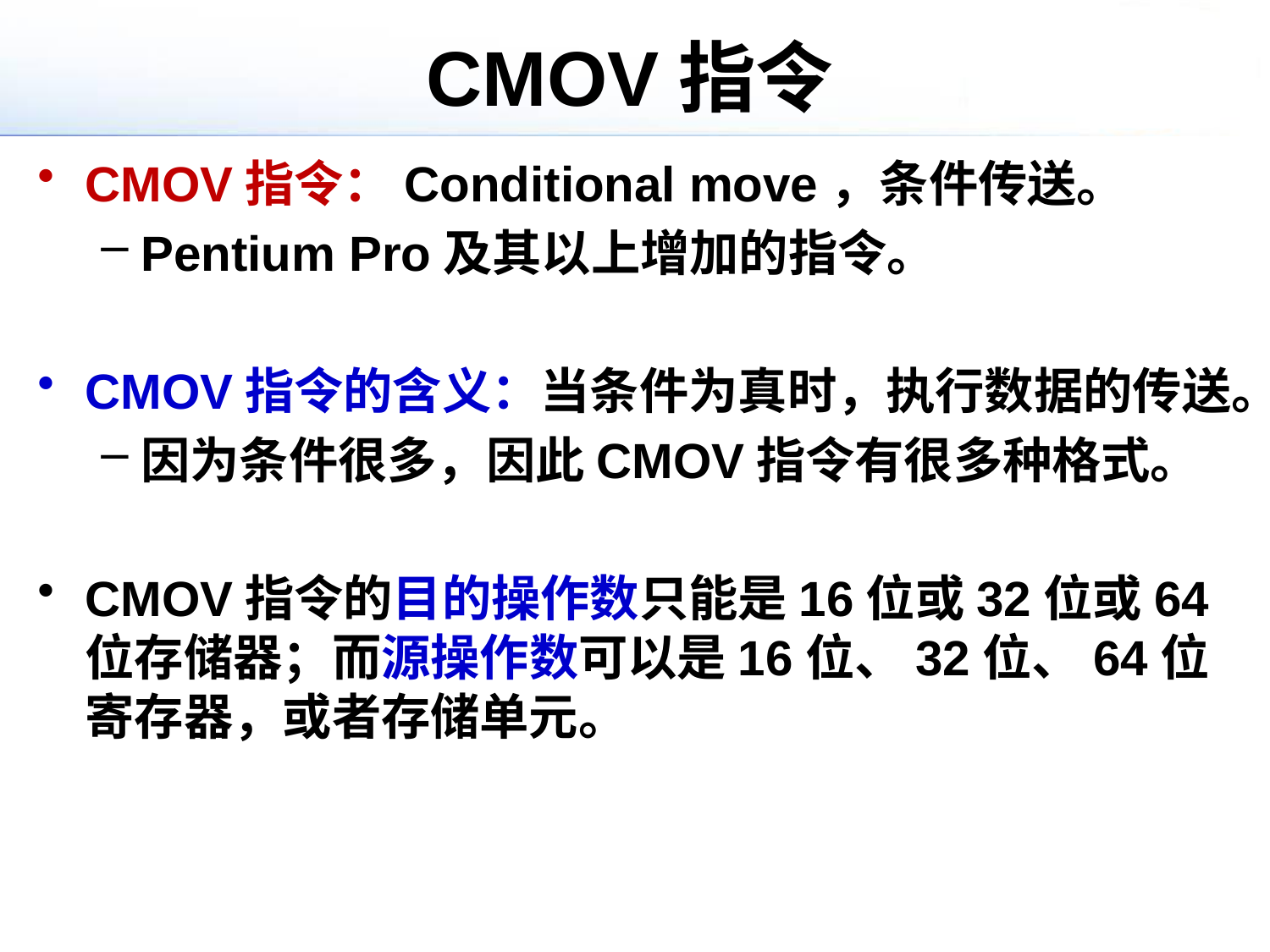

# CMOV指令
CMOV指令：Conditional move，条件传送。
Pentium Pro及其以上增加的指令。

CMOV指令的含义：当条件为真时，执行数据的传送。
因为条件很多，因此CMOV指令有很多种格式。

CMOV指令的目的操作数只能是16位或32位或64位存储器；而源操作数可以是16位、32位、64位寄存器，或者存储单元。